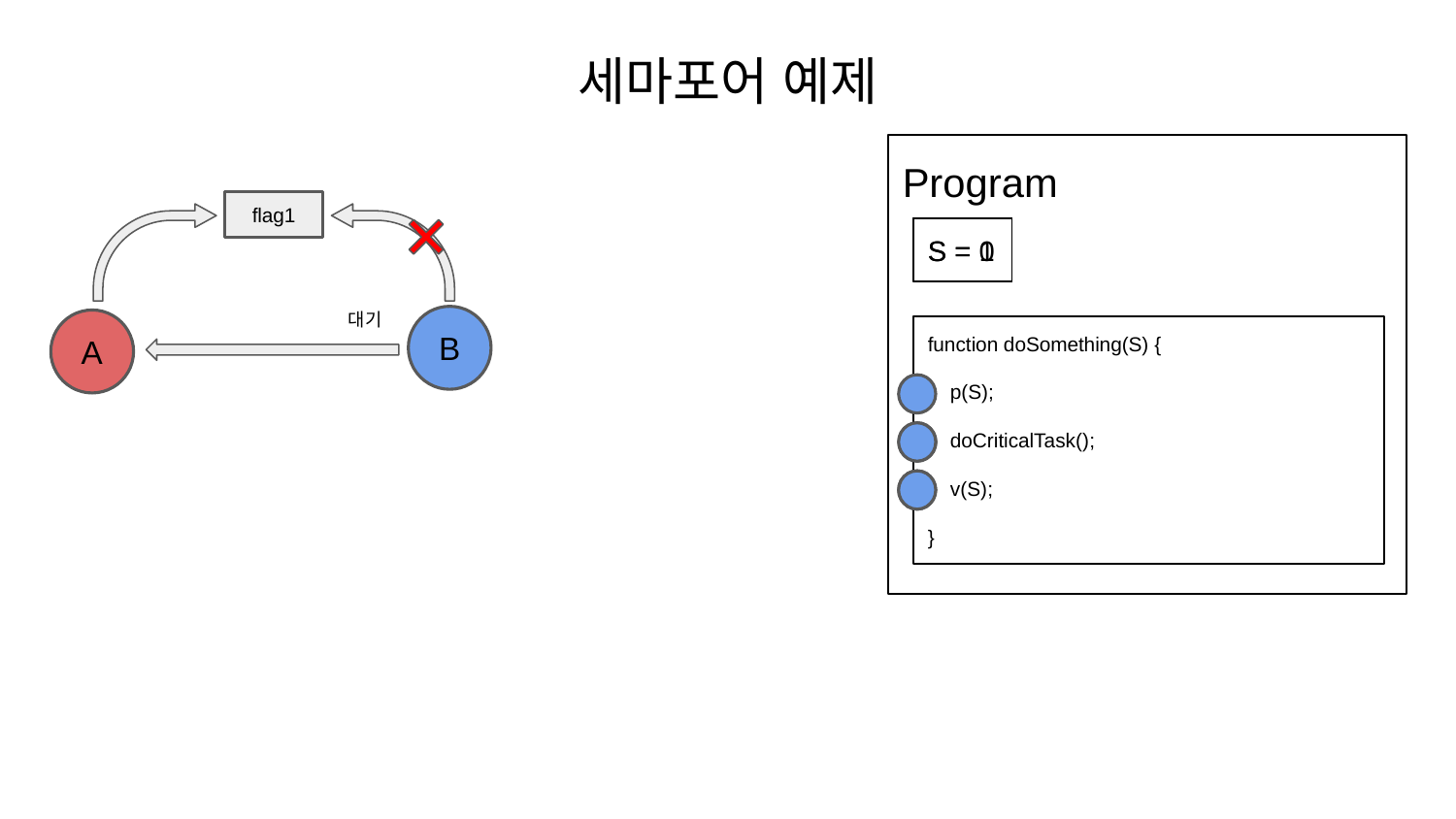

# 세마포어 예제
Program
flag1

S = 1
S = 0
대기

B
A
function doSomething(S) {

    p(S);

    doCriticalTask();

    v(S);

}